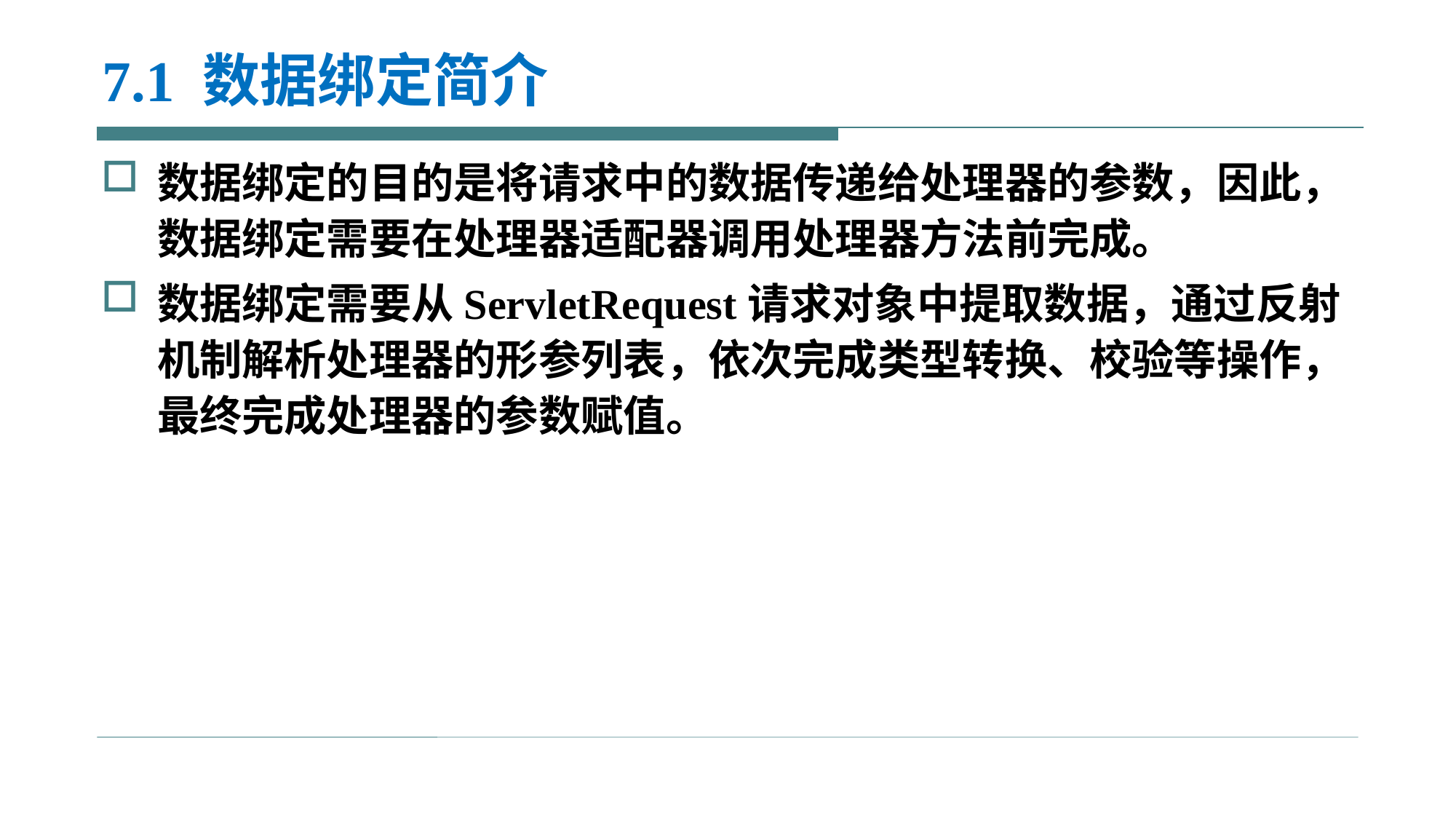

# 7.1 数据绑定简介
数据绑定的目的是将请求中的数据传递给处理器的参数，因此，数据绑定需要在处理器适配器调用处理器方法前完成。
数据绑定需要从ServletRequest请求对象中提取数据，通过反射机制解析处理器的形参列表，依次完成类型转换、校验等操作，最终完成处理器的参数赋值。
4